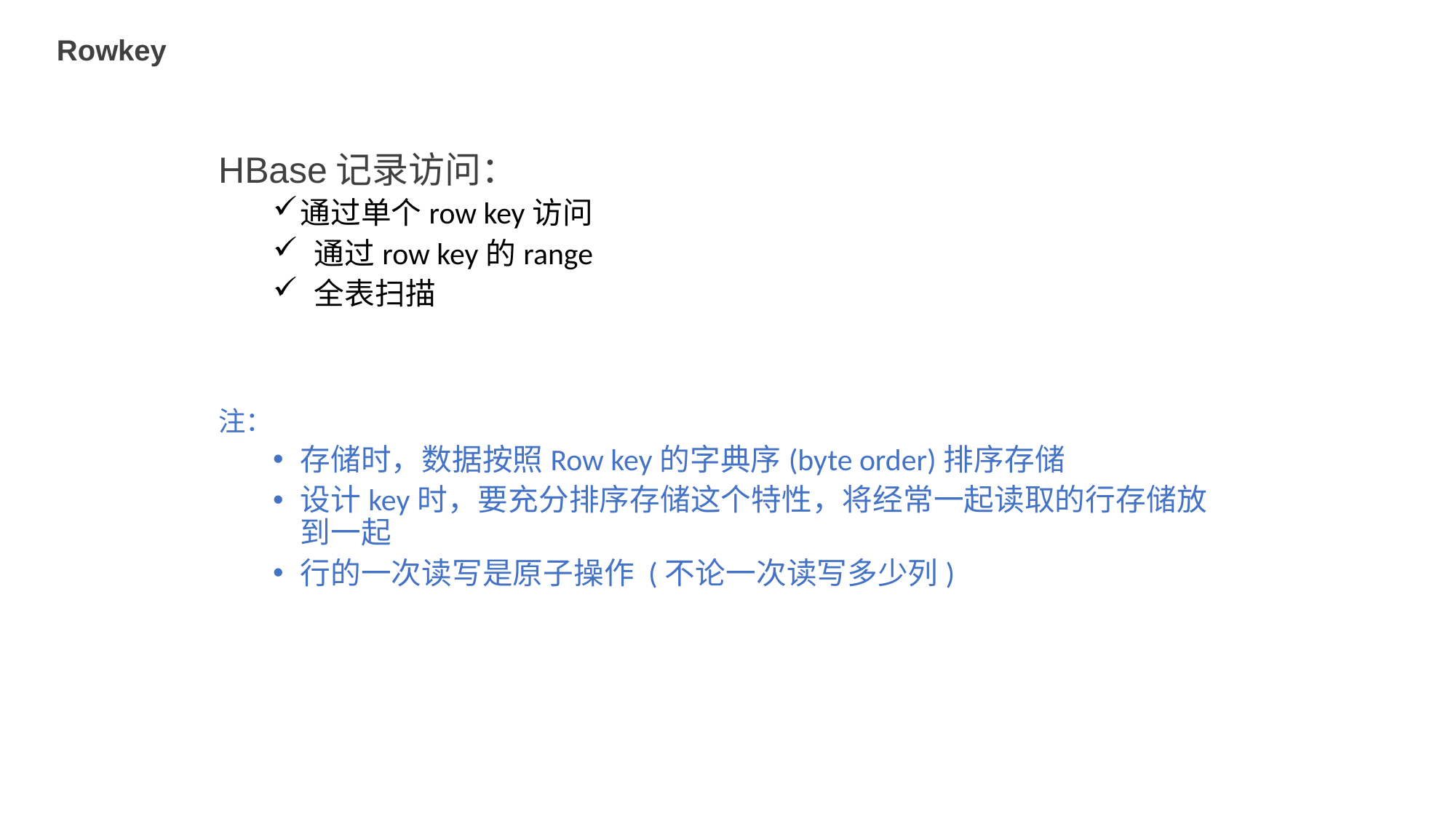

# Rowkey
HBase记录访问：
通过单个row key访问
 通过row key的range
 全表扫描

注：
存储时，数据按照Row key的字典序(byte order)排序存储
设计key时，要充分排序存储这个特性，将经常一起读取的行存储放到一起
行的一次读写是原子操作 (不论一次读写多少列)